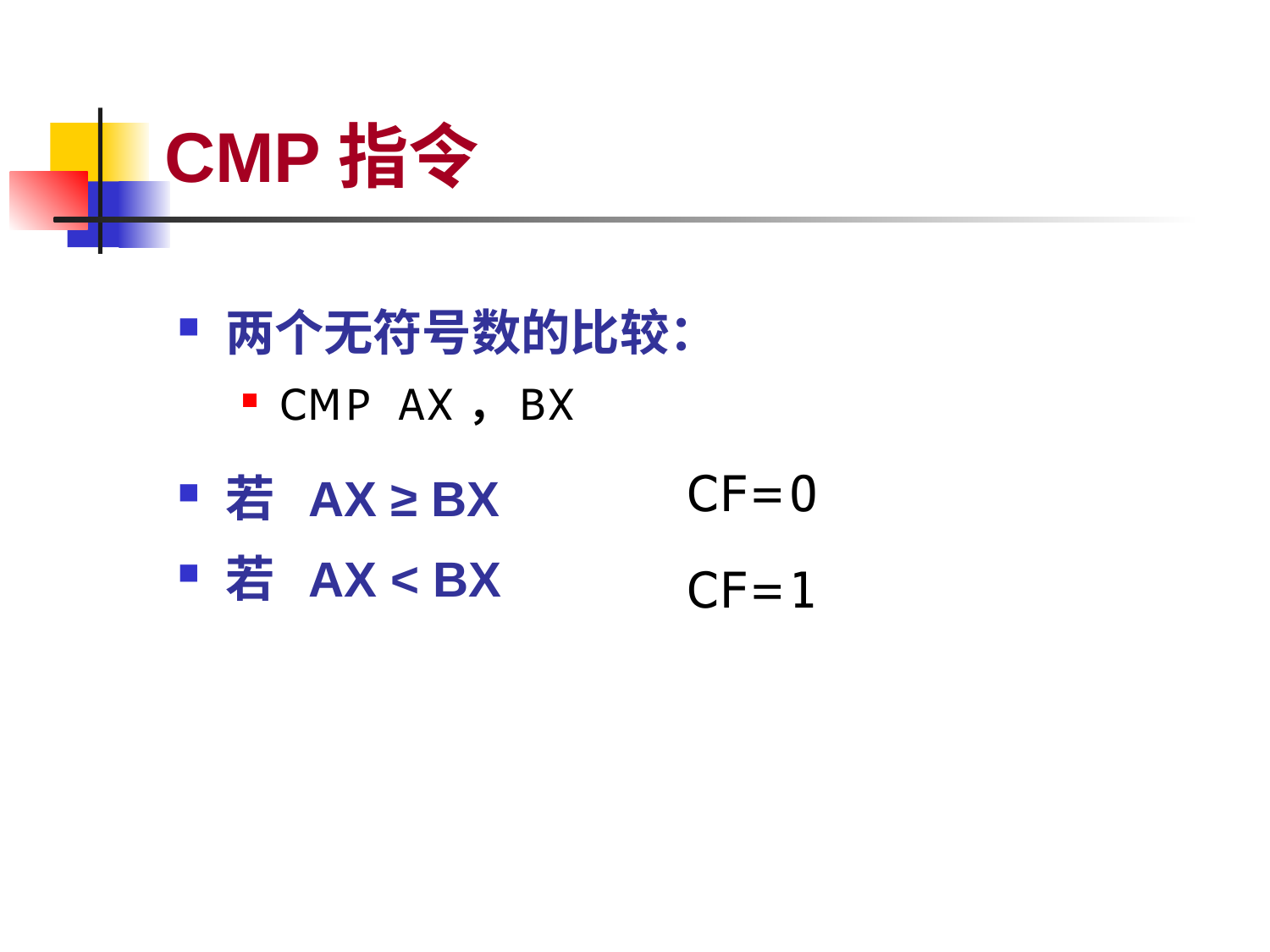

# CMP指令
两个无符号数的比较：
CMP  AX，BX
若  AX ≥ BX
若  AX < BX

CF=0
CF=1
102